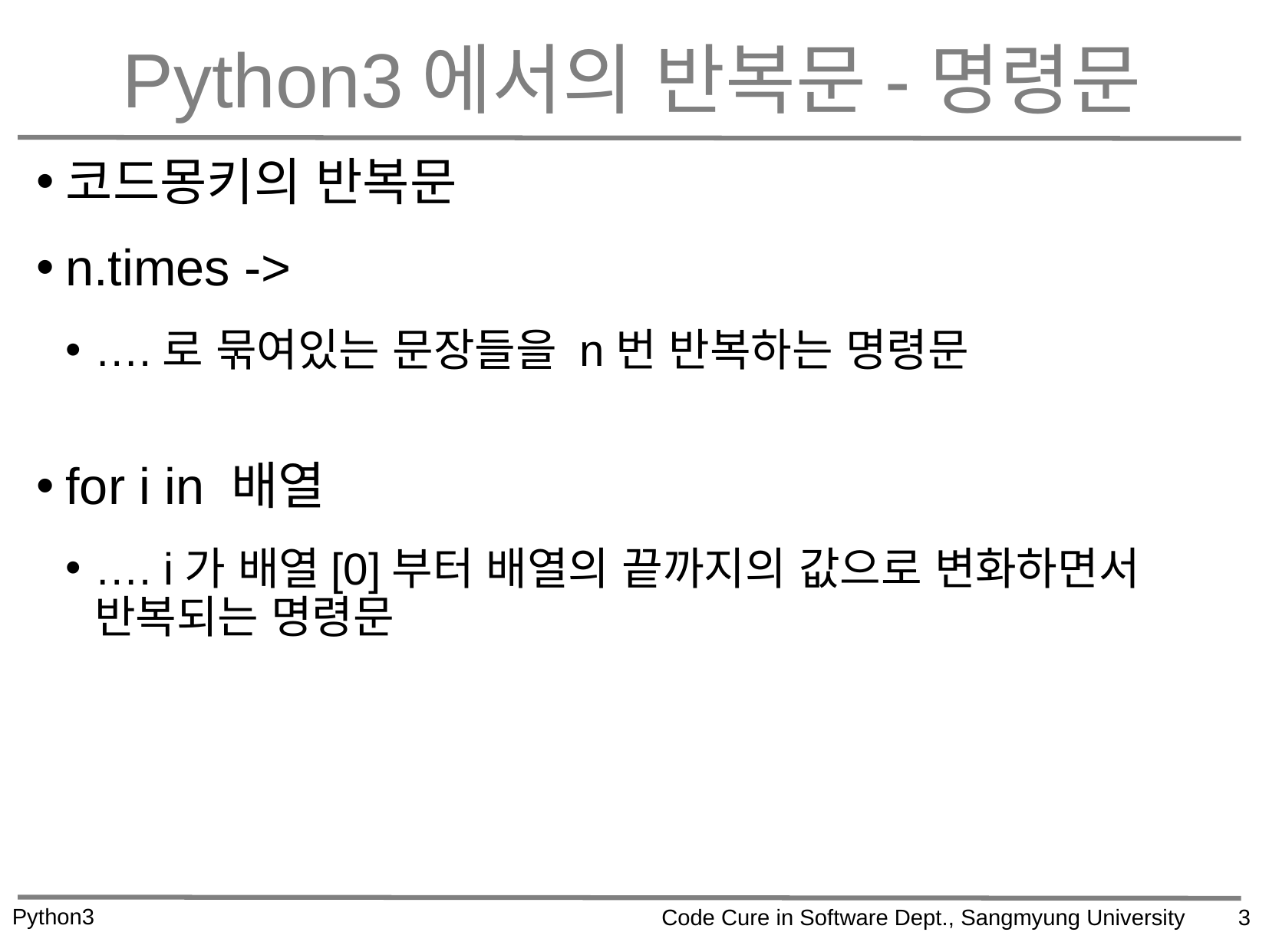

# Python3에서의 반복문-명령문
코드몽키의 반복문
n.times ->
….로 묶여있는 문장들을 n번 반복하는 명령문

for i in 배열
…. i가 배열[0]부터 배열의 끝까지의 값으로 변화하면서 반복되는 명령문